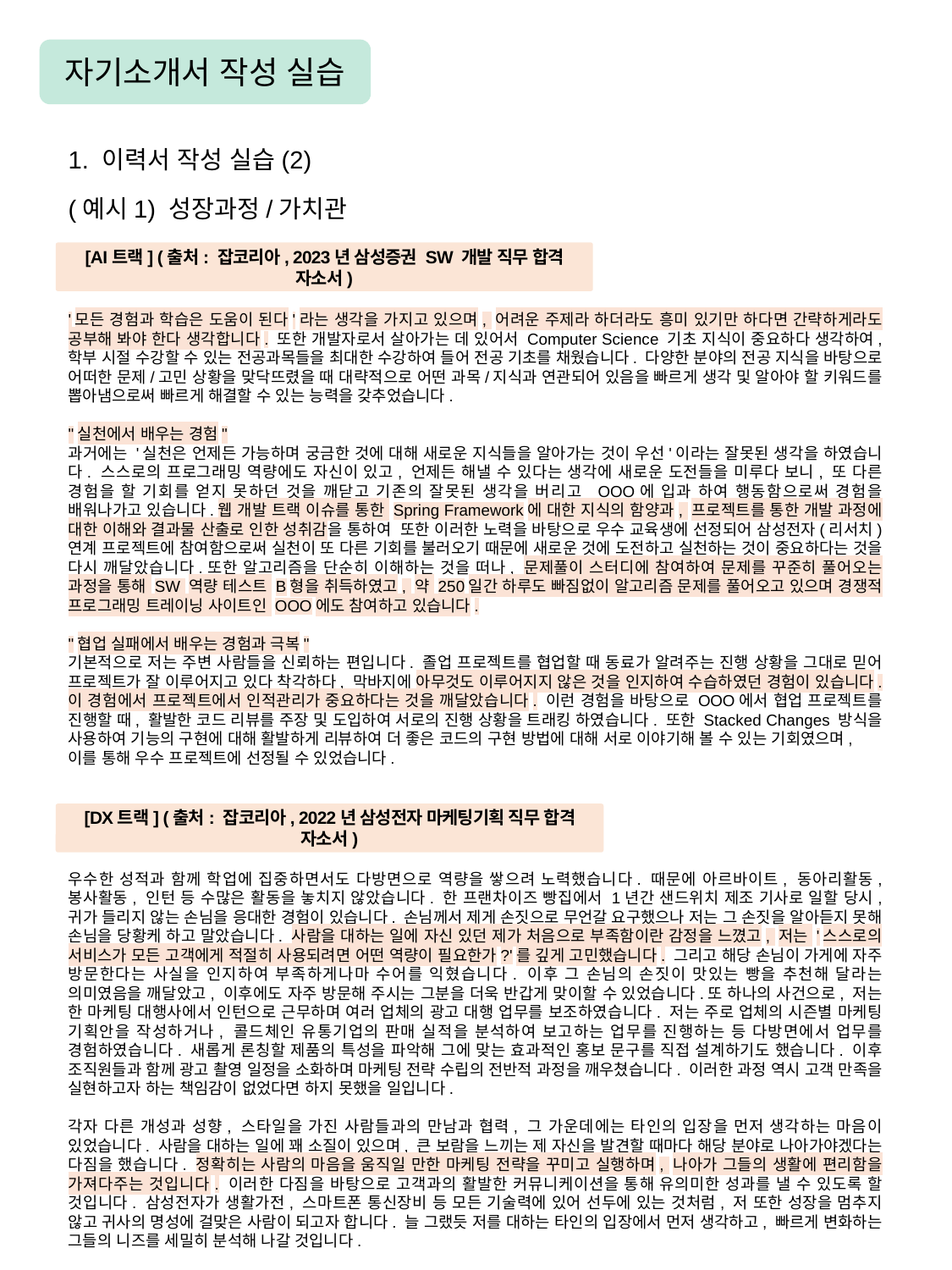

자기소개서 작성 실습
1. 이력서 작성 실습(2)
(예시1) 성장과정/가치관
[AI트랙] (출처: 잡코리아, 2023년 삼성증권 SW 개발 직무 합격 자소서)
'모든 경험과 학습은 도움이 된다'라는 생각을 가지고 있으며, 어려운 주제라 하더라도 흥미 있기만 하다면 간략하게라도 공부해 봐야 한다 생각합니다. 또한 개발자로서 살아가는 데 있어서 Computer Science 기초 지식이 중요하다 생각하여, 학부 시절 수강할 수 있는 전공과목들을 최대한 수강하여 들어 전공 기초를 채웠습니다. 다양한 분야의 전공 지식을 바탕으로 어떠한 문제/고민 상황을 맞닥뜨렸을 때 대략적으로 어떤 과목/지식과 연관되어 있음을 빠르게 생각 및 알아야 할 키워드를 뽑아냄으로써 빠르게 해결할 수 있는 능력을 갖추었습니다.

"실천에서 배우는 경험"
과거에는 '실천은 언제든 가능하며 궁금한 것에 대해 새로운 지식들을 알아가는 것이 우선'이라는 잘못된 생각을 하였습니다. 스스로의 프로그래밍 역량에도 자신이 있고, 언제든 해낼 수 있다는 생각에 새로운 도전들을 미루다 보니, 또 다른 경험을 할 기회를 얻지 못하던 것을 깨닫고 기존의 잘못된 생각을 버리고  OOO에 입과 하여 행동함으로써 경험을 배워나가고 있습니다.웹 개발 트랙 이슈를 통한 Spring Framework에 대한 지식의 함양과, 프로젝트를 통한 개발 과정에 대한 이해와 결과물 산출로 인한 성취감을 통하여  또한 이러한 노력을 바탕으로 우수 교육생에 선정되어 삼성전자(리서치) 연계 프로젝트에 참여함으로써 실천이 또 다른 기회를 불러오기 때문에 새로운 것에 도전하고 실천하는 것이 중요하다는 것을 다시 깨달았습니다.또한 알고리즘을 단순히 이해하는 것을 떠나, 문제풀이 스터디에 참여하여 문제를 꾸준히 풀어오는 과정을 통해 SW 역량 테스트 B형을 취득하였고, 약 250일간 하루도 빠짐없이 알고리즘 문제를 풀어오고 있으며 경쟁적 프로그래밍 트레이닝 사이트인 OOO에도 참여하고 있습니다.

"협업 실패에서 배우는 경험과 극복"
기본적으로 저는 주변 사람들을 신뢰하는 편입니다. 졸업 프로젝트를 협업할 때 동료가 알려주는 진행 상황을 그대로 믿어 프로젝트가 잘 이루어지고 있다 착각하다, 막바지에 아무것도 이루어지지 않은 것을 인지하여 수습하였던 경험이 있습니다. 이 경험에서 프로젝트에서 인적관리가 중요하다는 것을 깨달았습니다. 이런 경험을 바탕으로 OOO에서 협업 프로젝트를 진행할 때, 활발한 코드 리뷰를 주장 및 도입하여 서로의 진행 상황을 트래킹 하였습니다. 또한 Stacked Changes 방식을 사용하여 기능의 구현에 대해 활발하게 리뷰하여 더 좋은 코드의 구현 방법에 대해 서로 이야기해 볼 수 있는 기회였으며,
이를 통해 우수 프로젝트에 선정될 수 있었습니다.
[DX트랙] (출처: 잡코리아, 2022년 삼성전자 마케팅기획 직무 합격 자소서)
우수한 성적과 함께 학업에 집중하면서도 다방면으로 역량을 쌓으려 노력했습니다. 때문에 아르바이트, 동아리활동, 봉사활동, 인턴 등 수많은 활동을 놓치지 않았습니다. 한 프랜차이즈 빵집에서 1년간 샌드위치 제조 기사로 일할 당시, 귀가 들리지 않는 손님을 응대한 경험이 있습니다. 손님께서 제게 손짓으로 무언갈 요구했으나 저는 그 손짓을 알아듣지 못해 손님을 당황케 하고 말았습니다. 사람을 대하는 일에 자신 있던 제가 처음으로 부족함이란 감정을 느꼈고, 저는 '스스로의 서비스가 모든 고객에게 적절히 사용되려면 어떤 역량이 필요한가?'를 깊게 고민했습니다. 그리고 해당 손님이 가게에 자주 방문한다는 사실을 인지하여 부족하게나마 수어를 익혔습니다. 이후 그 손님의 손짓이 맛있는 빵을 추천해 달라는 의미였음을 깨달았고, 이후에도 자주 방문해 주시는 그분을 더욱 반갑게 맞이할 수 있었습니다.또 하나의 사건으로, 저는 한 마케팅 대행사에서 인턴으로 근무하며 여러 업체의 광고 대행 업무를 보조하였습니다. 저는 주로 업체의 시즌별 마케팅 기획안을 작성하거나, 콜드체인 유통기업의 판매 실적을 분석하여 보고하는 업무를 진행하는 등 다방면에서 업무를 경험하였습니다. 새롭게 론칭할 제품의 특성을 파악해 그에 맞는 효과적인 홍보 문구를 직접 설계하기도 했습니다. 이후 조직원들과 함께 광고 촬영 일정을 소화하며 마케팅 전략 수립의 전반적 과정을 깨우쳤습니다. 이러한 과정 역시 고객 만족을 실현하고자 하는 책임감이 없었다면 하지 못했을 일입니다.

각자 다른 개성과 성향, 스타일을 가진 사람들과의 만남과 협력, 그 가운데에는 타인의 입장을 먼저 생각하는 마음이 있었습니다. 사람을 대하는 일에 꽤 소질이 있으며, 큰 보람을 느끼는 제 자신을 발견할 때마다 해당 분야로 나아가야겠다는 다짐을 했습니다. 정확히는 사람의 마음을 움직일 만한 마케팅 전략을 꾸미고 실행하며, 나아가 그들의 생활에 편리함을 가져다주는 것입니다. 이러한 다짐을 바탕으로 고객과의 활발한 커뮤니케이션을 통해 유의미한 성과를 낼 수 있도록 할 것입니다. 삼성전자가 생활가전, 스마트폰 통신장비 등 모든 기술력에 있어 선두에 있는 것처럼, 저 또한 성장을 멈추지 않고 귀사의 명성에 걸맞은 사람이 되고자 합니다. 늘 그랬듯 저를 대하는 타인의 입장에서 먼저 생각하고, 빠르게 변화하는 그들의 니즈를 세밀히 분석해 나갈 것입니다.